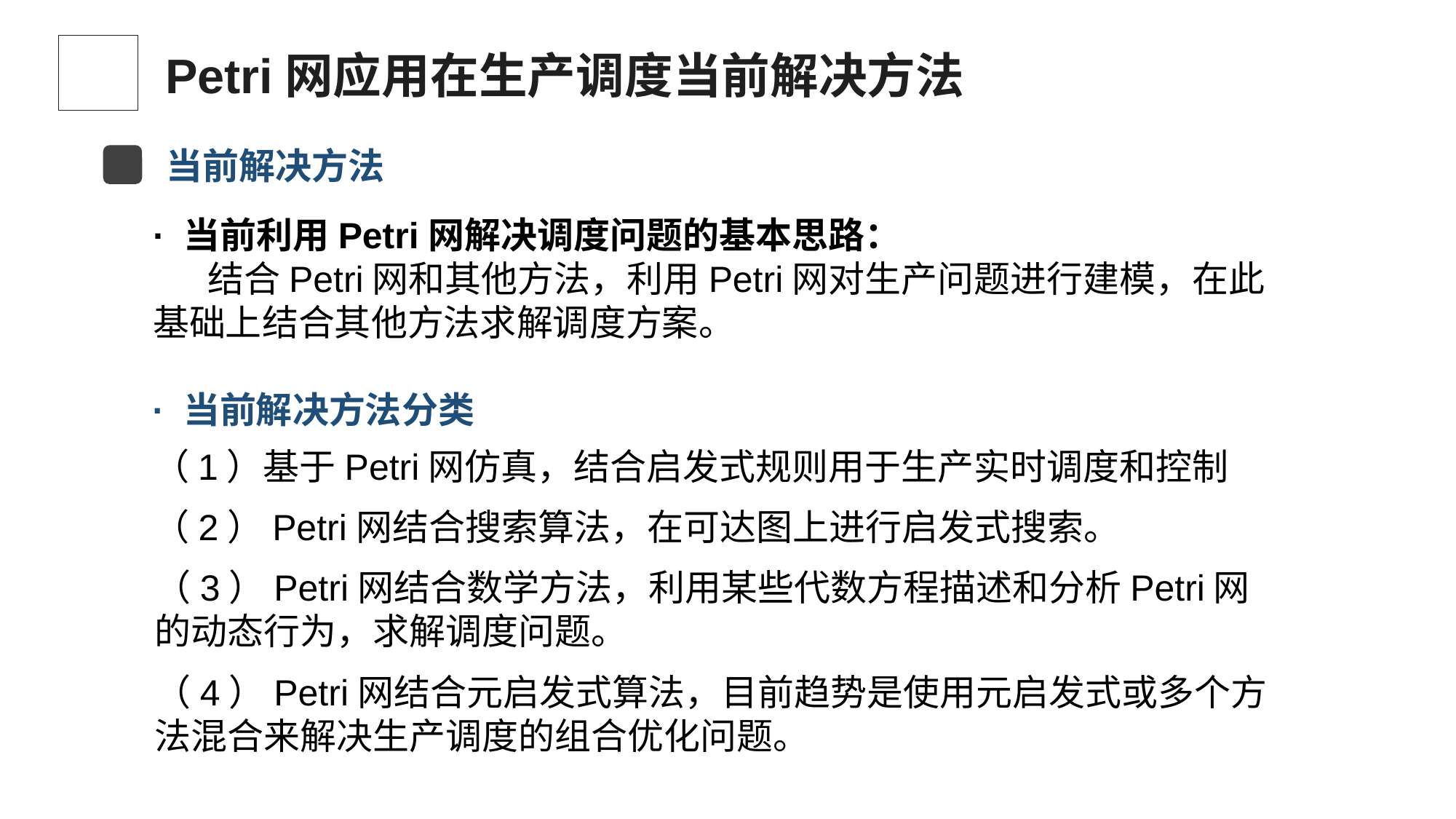

Petri网应用在生产调度当前解决方法

当前解决方法

· 当前利用Petri网解决调度问题的基本思路：
结合Petri网和其他方法，利用Petri网对生产问题进行建模，在此基础上结合其他方法求解调度方案。
· 当前解决方法分类
（1）基于Petri网仿真，结合启发式规则用于生产实时调度和控制
（2）Petri网结合搜索算法，在可达图上进行启发式搜索。
（3）Petri网结合数学方法，利用某些代数方程描述和分析Petri网的动态行为，求解调度问题。
（4）Petri网结合元启发式算法，目前趋势是使用元启发式或多个方法混合来解决生产调度的组合优化问题。